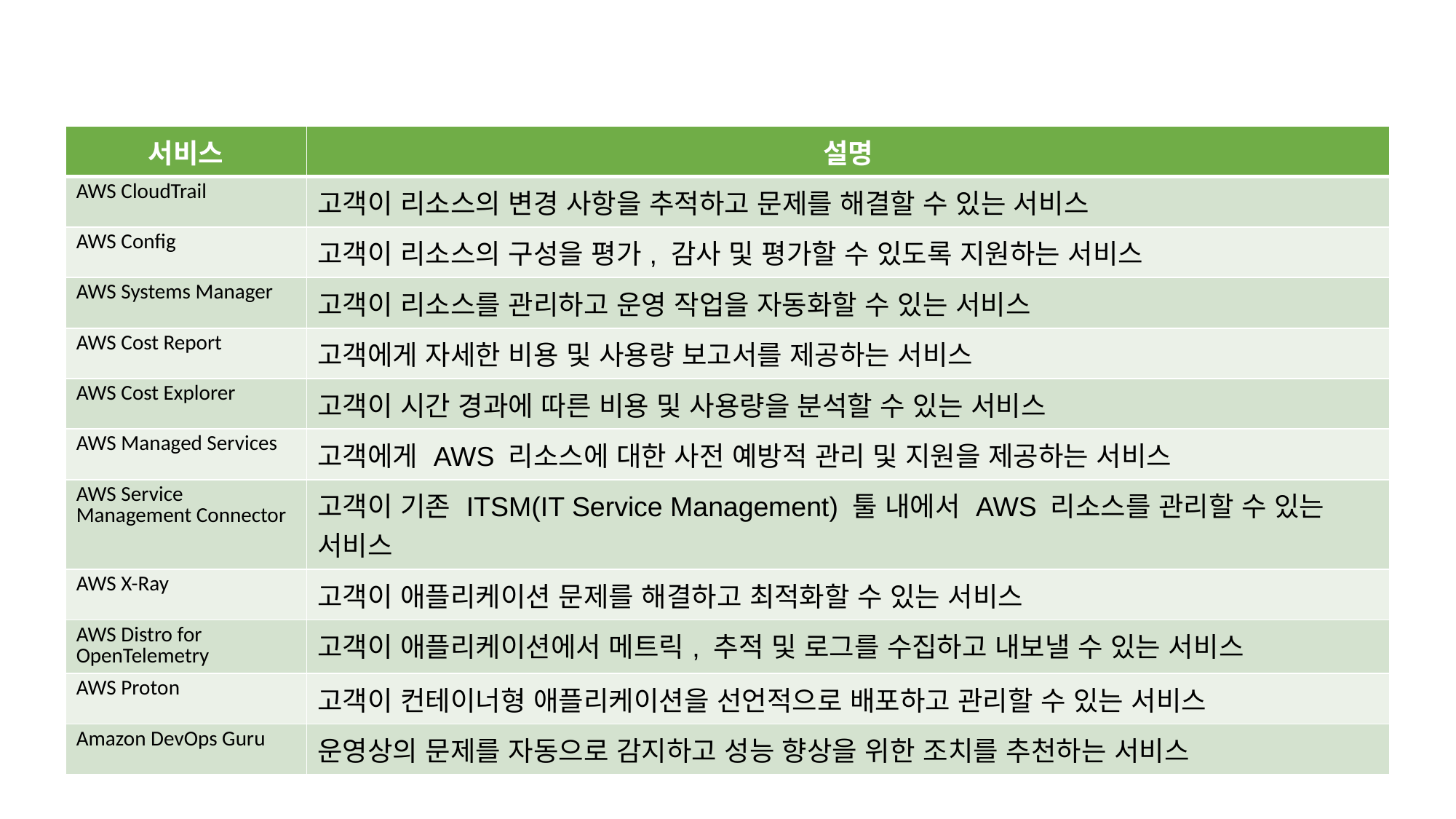

| 서비스 | 설명 |
| --- | --- |
| AWS CloudTrail | 고객이 리소스의 변경 사항을 추적하고 문제를 해결할 수 있는 서비스 |
| AWS Config | 고객이 리소스의 구성을 평가, 감사 및 평가할 수 있도록 지원하는 서비스 |
| AWS Systems Manager | 고객이 리소스를 관리하고 운영 작업을 자동화할 수 있는 서비스 |
| AWS Cost Report | 고객에게 자세한 비용 및 사용량 보고서를 제공하는 서비스 |
| AWS Cost Explorer | 고객이 시간 경과에 따른 비용 및 사용량을 분석할 수 있는 서비스 |
| AWS Managed Services | 고객에게 AWS 리소스에 대한 사전 예방적 관리 및 지원을 제공하는 서비스 |
| AWS Service Management Connector | 고객이 기존 ITSM(IT Service Management) 툴 내에서 AWS 리소스를 관리할 수 있는 서비스 |
| AWS X-Ray | 고객이 애플리케이션 문제를 해결하고 최적화할 수 있는 서비스 |
| AWS Distro for OpenTelemetry | 고객이 애플리케이션에서 메트릭, 추적 및 로그를 수집하고 내보낼 수 있는 서비스 |
| AWS Proton | 고객이 컨테이너형 애플리케이션을 선언적으로 배포하고 관리할 수 있는 서비스 |
| Amazon DevOps Guru | 운영상의 문제를 자동으로 감지하고 성능 향상을 위한 조치를 추천하는 서비스 |